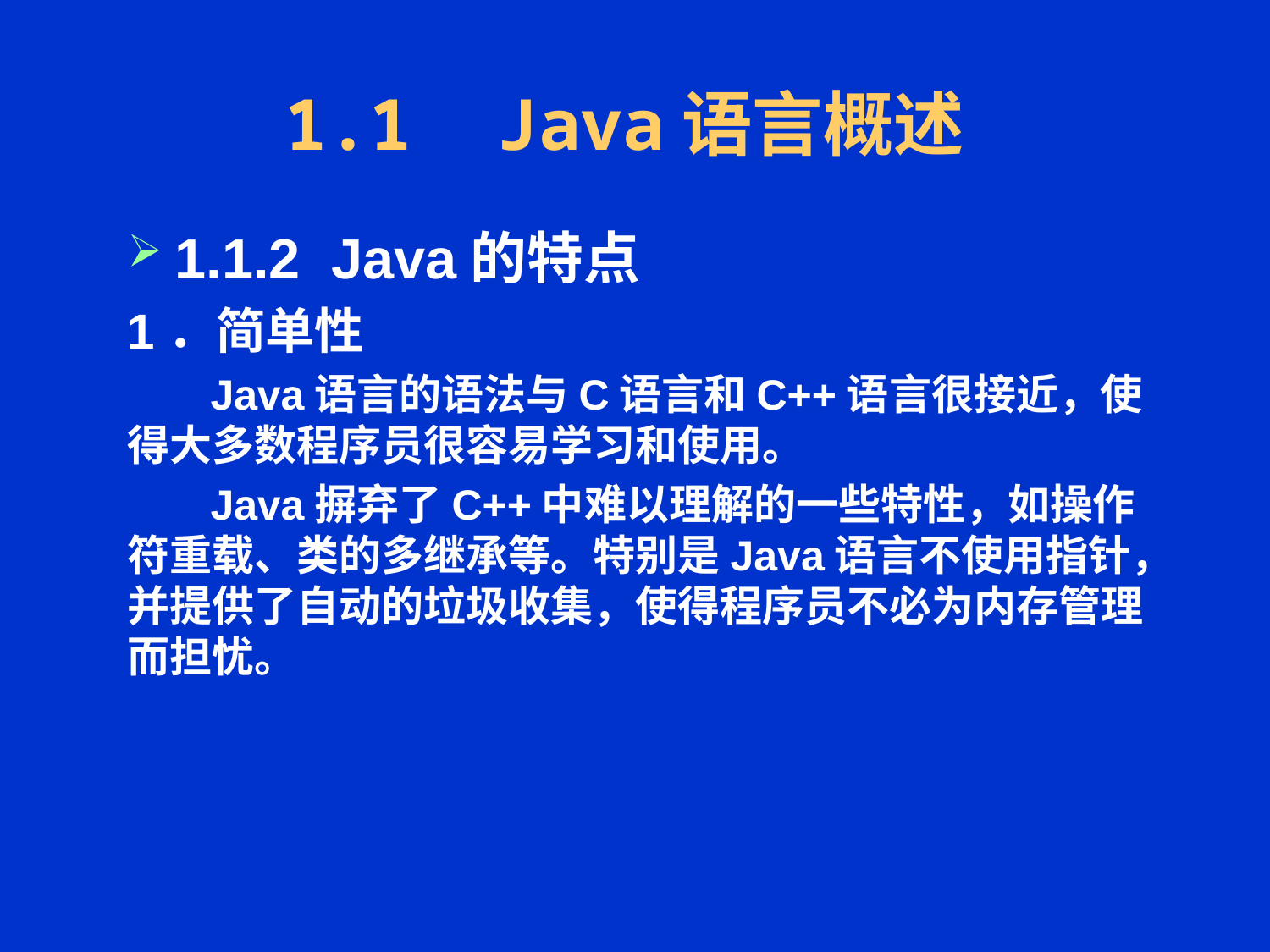

# 1.1  Java语言概述
1.1.2  Java的特点
1．简单性
       Java语言的语法与C语言和C++语言很接近，使得大多数程序员很容易学习和使用。
       Java摒弃了C++中难以理解的一些特性，如操作符重载、类的多继承等。特别是Java语言不使用指针，并提供了自动的垃圾收集，使得程序员不必为内存管理而担忧。